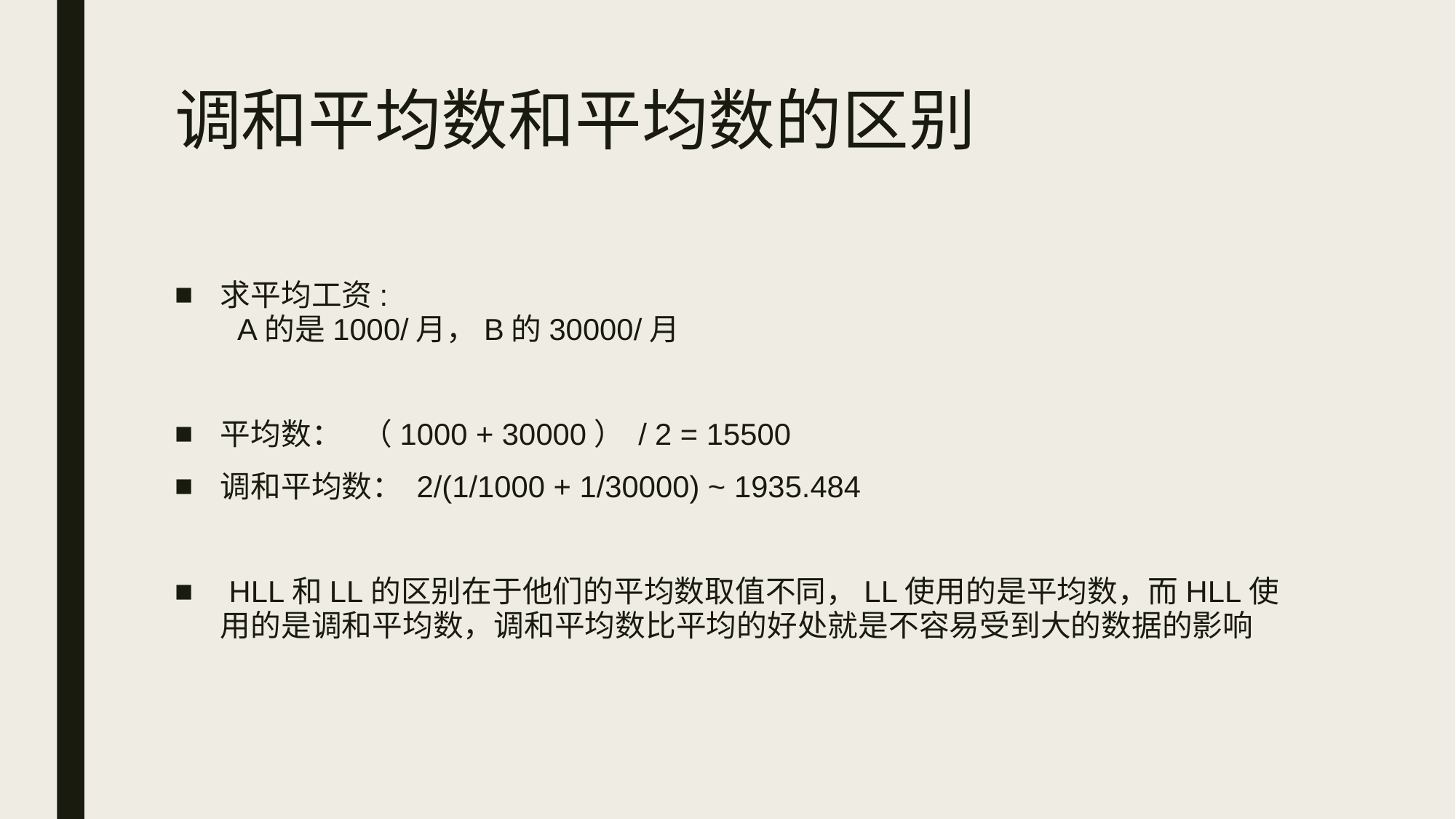

# 调和平均数和平均数的区别
求平均工资:
  A的是1000/月，B的30000/月

平均数：   （1000 + 30000） / 2 = 15500
调和平均数： 2/(1/1000 + 1/30000) ~ 1935.484

 HLL和LL的区别在于他们的平均数取值不同，LL使用的是平均数，而HLL使用的是调和平均数，调和平均数比平均的好处就是不容易受到大的数据的影响